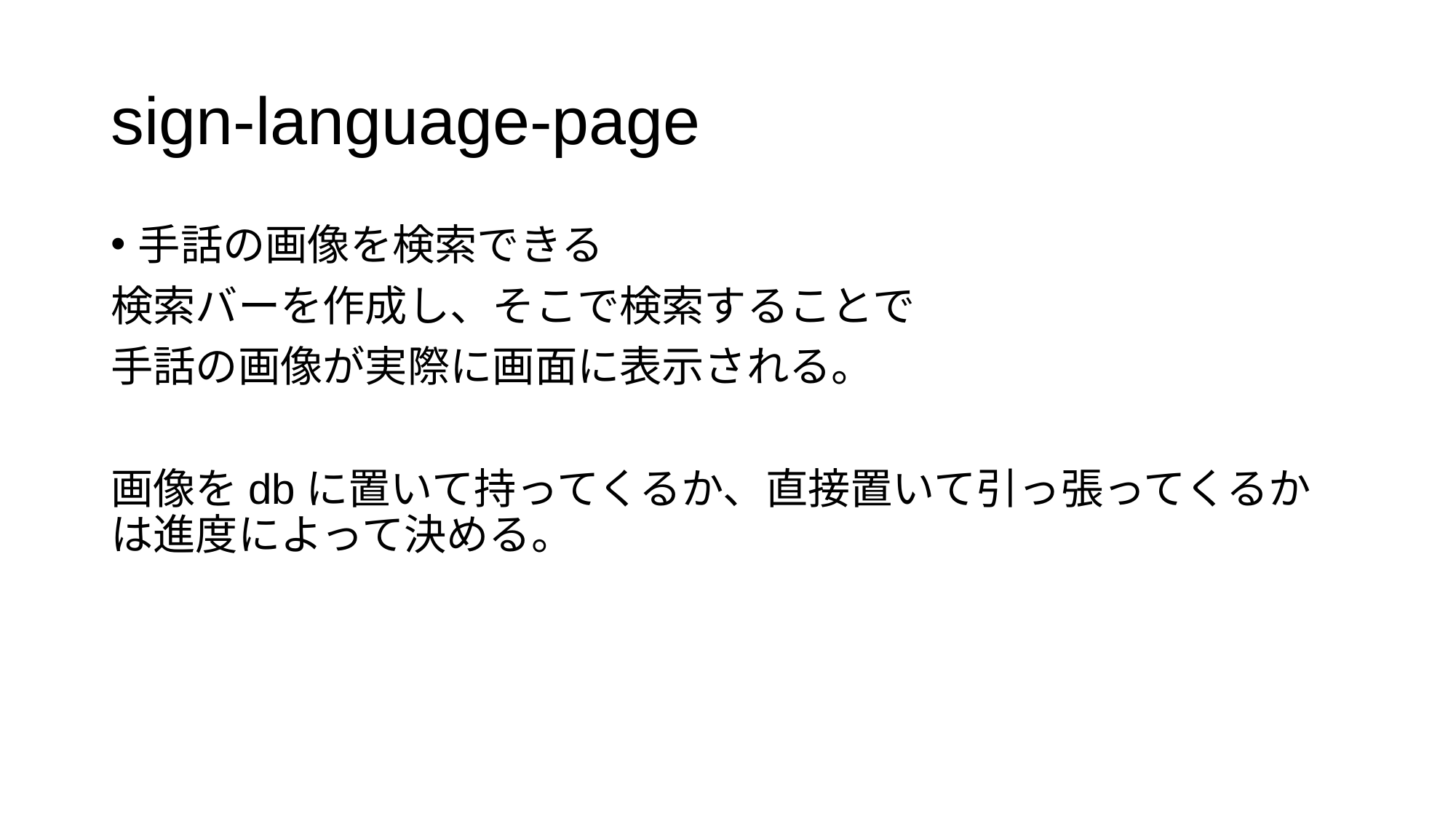

# sign-language-page
手話の画像を検索できる
検索バーを作成し、そこで検索することで
手話の画像が実際に画面に表示される。

画像をdbに置いて持ってくるか、直接置いて引っ張ってくるかは進度によって決める。